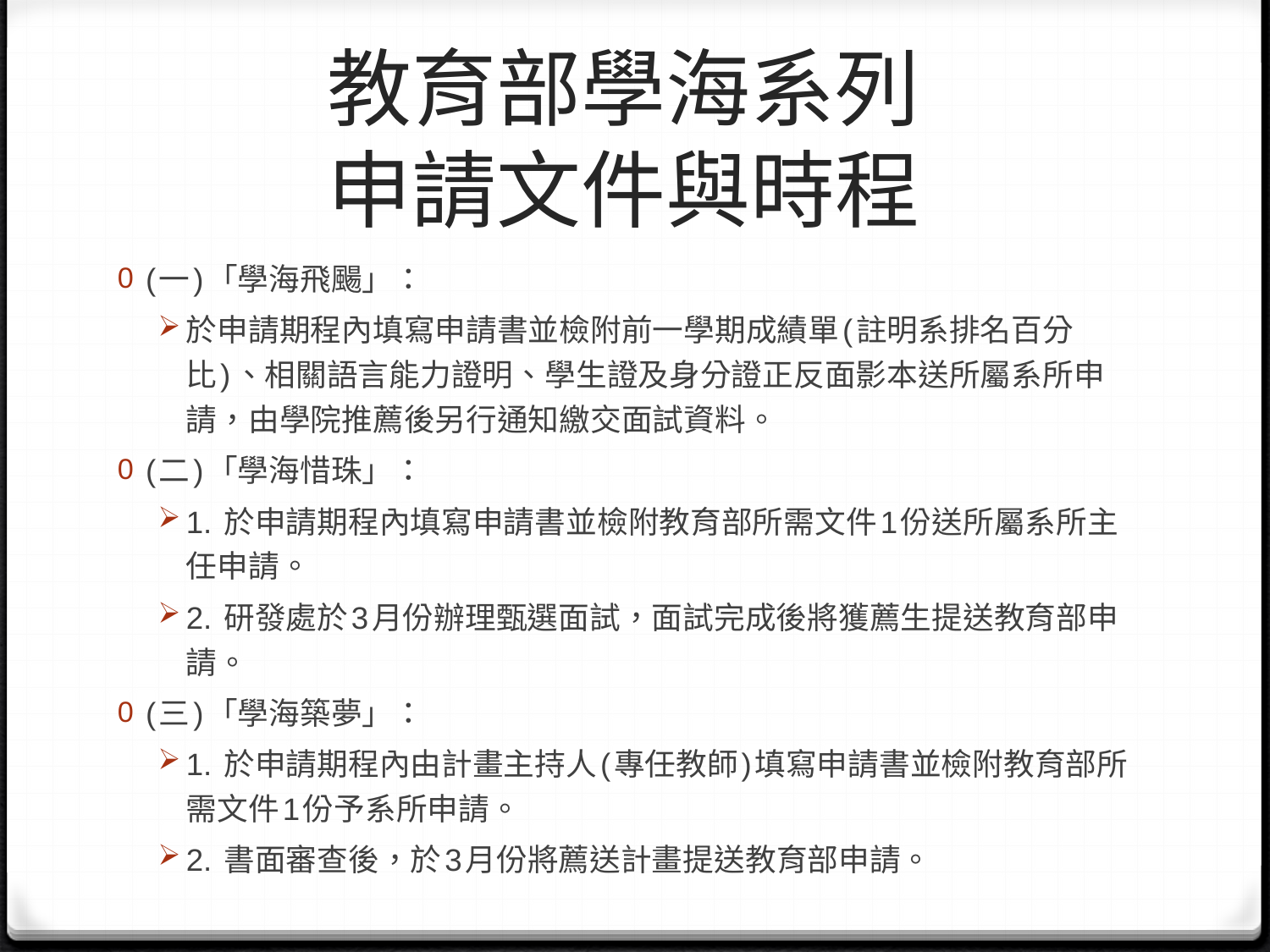

# 教育部學海系列 申請文件與時程
(一)「學海飛颺」：
於申請期程內填寫申請書並檢附前一學期成績單(註明系排名百分比)、相關語言能力證明、學生證及身分證正反面影本送所屬系所申請，由學院推薦後另行通知繳交面試資料。
(二)「學海惜珠」：
1. 於申請期程內填寫申請書並檢附教育部所需文件1份送所屬系所主任申請。
2. 研發處於3月份辦理甄選面試，面試完成後將獲薦生提送教育部申請。
(三)「學海築夢」：
1. 於申請期程內由計畫主持人(專任教師)填寫申請書並檢附教育部所需文件1份予系所申請。
2. 書面審查後，於3月份將薦送計畫提送教育部申請。